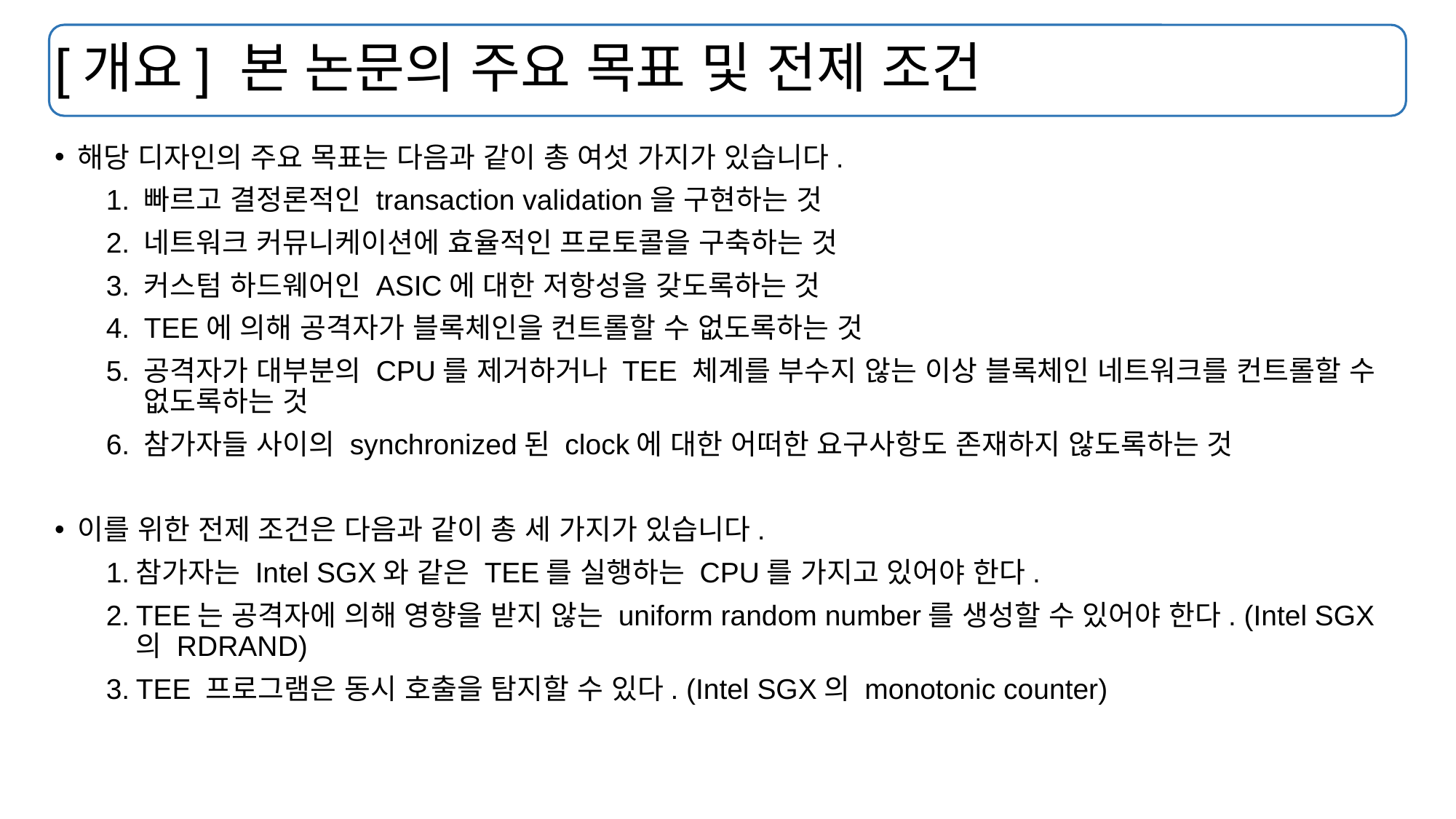

# [개요] 본 논문의 주요 목표 및 전제 조건
해당 디자인의 주요 목표는 다음과 같이 총 여섯 가지가 있습니다.
빠르고 결정론적인 transaction validation을 구현하는 것
네트워크 커뮤니케이션에 효율적인 프로토콜을 구축하는 것
커스텀 하드웨어인 ASIC에 대한 저항성을 갖도록하는 것
TEE에 의해 공격자가 블록체인을 컨트롤할 수 없도록하는 것
공격자가 대부분의 CPU를 제거하거나 TEE 체계를 부수지 않는 이상 블록체인 네트워크를 컨트롤할 수 없도록하는 것
참가자들 사이의 synchronized된 clock에 대한 어떠한 요구사항도 존재하지 않도록하는 것

이를 위한 전제 조건은 다음과 같이 총 세 가지가 있습니다.
참가자는 Intel SGX와 같은 TEE를 실행하는 CPU를 가지고 있어야 한다.
TEE는 공격자에 의해 영향을 받지 않는 uniform random number를 생성할 수 있어야 한다. (Intel SGX의 RDRAND)
TEE 프로그램은 동시 호출을 탐지할 수 있다. (Intel SGX의 monotonic counter)
4